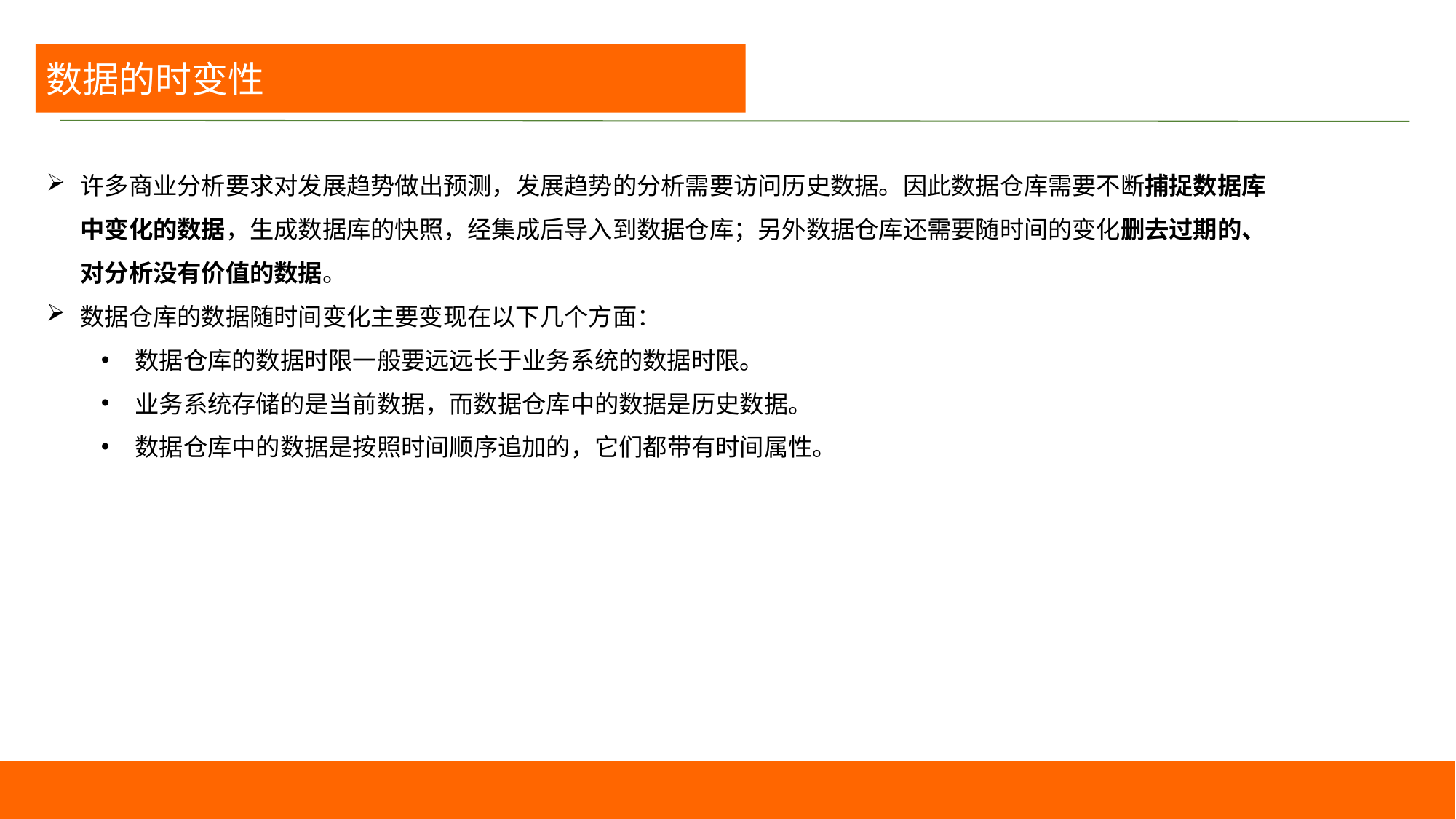

数据的时变性
许多商业分析要求对发展趋势做出预测，发展趋势的分析需要访问历史数据。因此数据仓库需要不断捕捉数据库中变化的数据，生成数据库的快照，经集成后导入到数据仓库；另外数据仓库还需要随时间的变化删去过期的、对分析没有价值的数据。
数据仓库的数据随时间变化主要变现在以下几个方面：
数据仓库的数据时限一般要远远长于业务系统的数据时限。
业务系统存储的是当前数据，而数据仓库中的数据是历史数据。
数据仓库中的数据是按照时间顺序追加的，它们都带有时间属性。

31